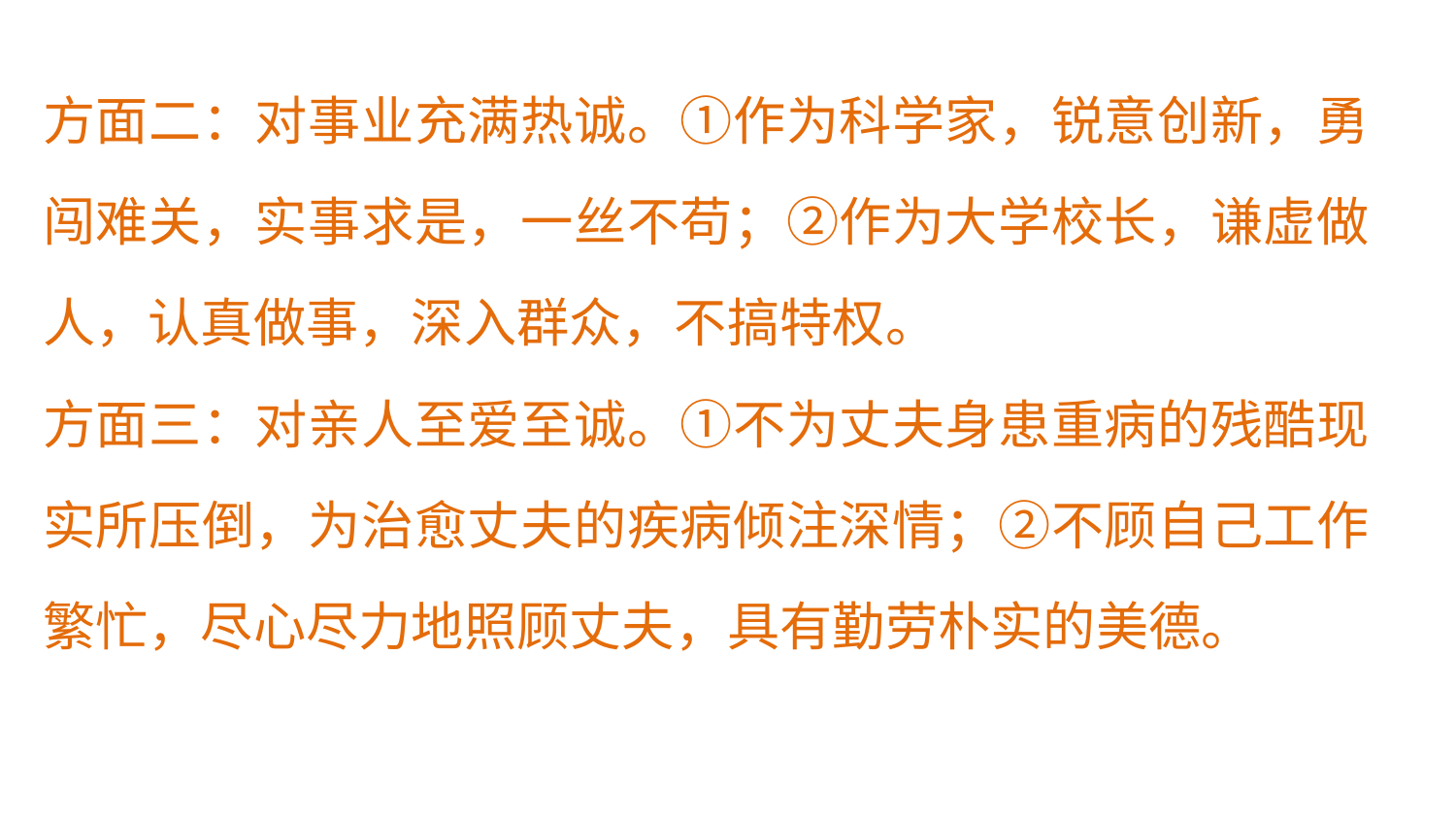

方面二：对事业充满热诚。①作为科学家，锐意创新，勇闯难关，实事求是，一丝不苟；②作为大学校长，谦虚做人，认真做事，深入群众，不搞特权。
方面三：对亲人至爱至诚。①不为丈夫身患重病的残酷现实所压倒，为治愈丈夫的疾病倾注深情；②不顾自己工作繁忙，尽心尽力地照顾丈夫，具有勤劳朴实的美德。